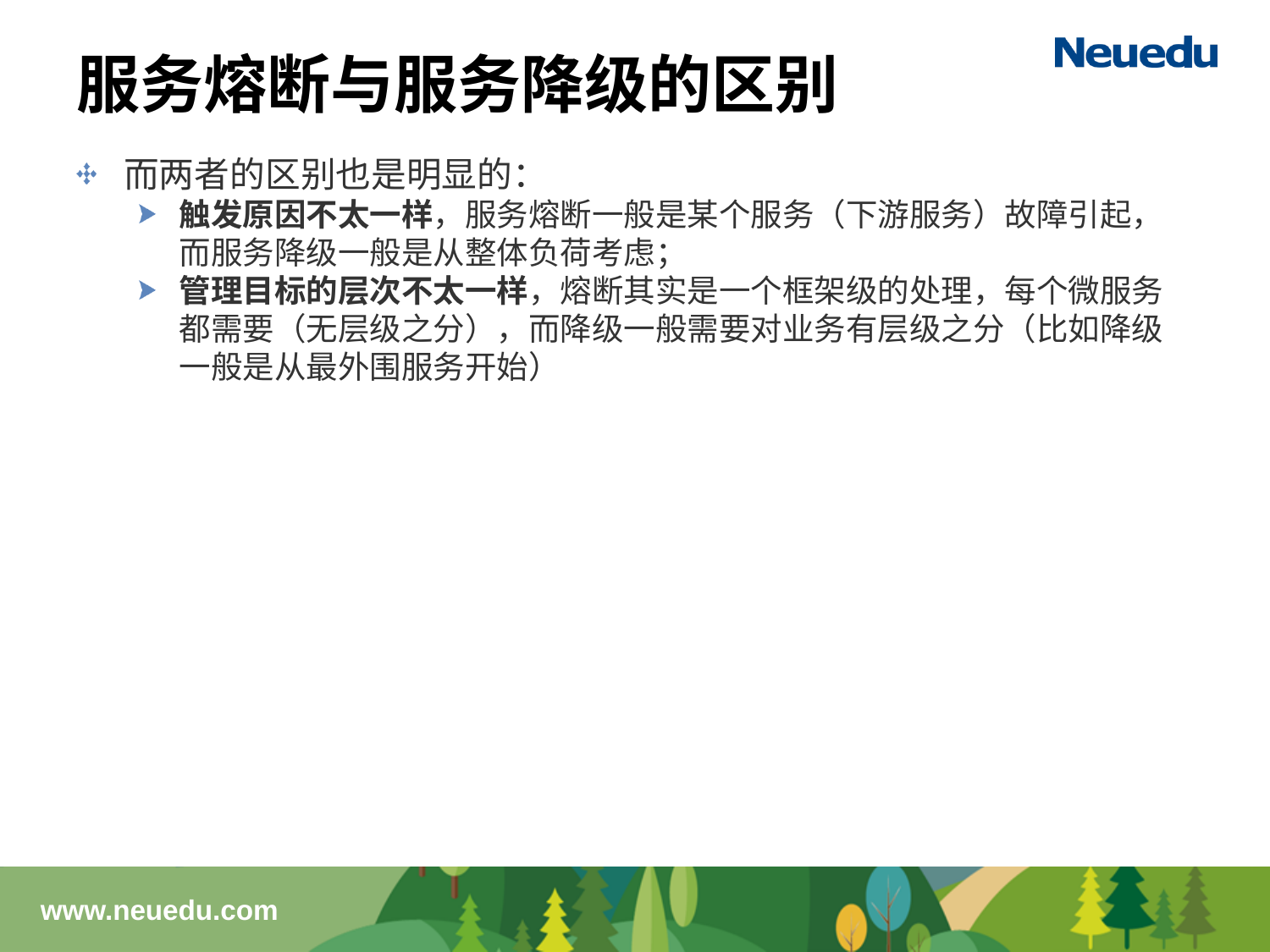

# 服务熔断与服务降级的区别
而两者的区别也是明显的：
触发原因不太一样，服务熔断一般是某个服务（下游服务）故障引起，而服务降级一般是从整体负荷考虑；
管理目标的层次不太一样，熔断其实是一个框架级的处理，每个微服务都需要（无层级之分），而降级一般需要对业务有层级之分（比如降级一般是从最外围服务开始）